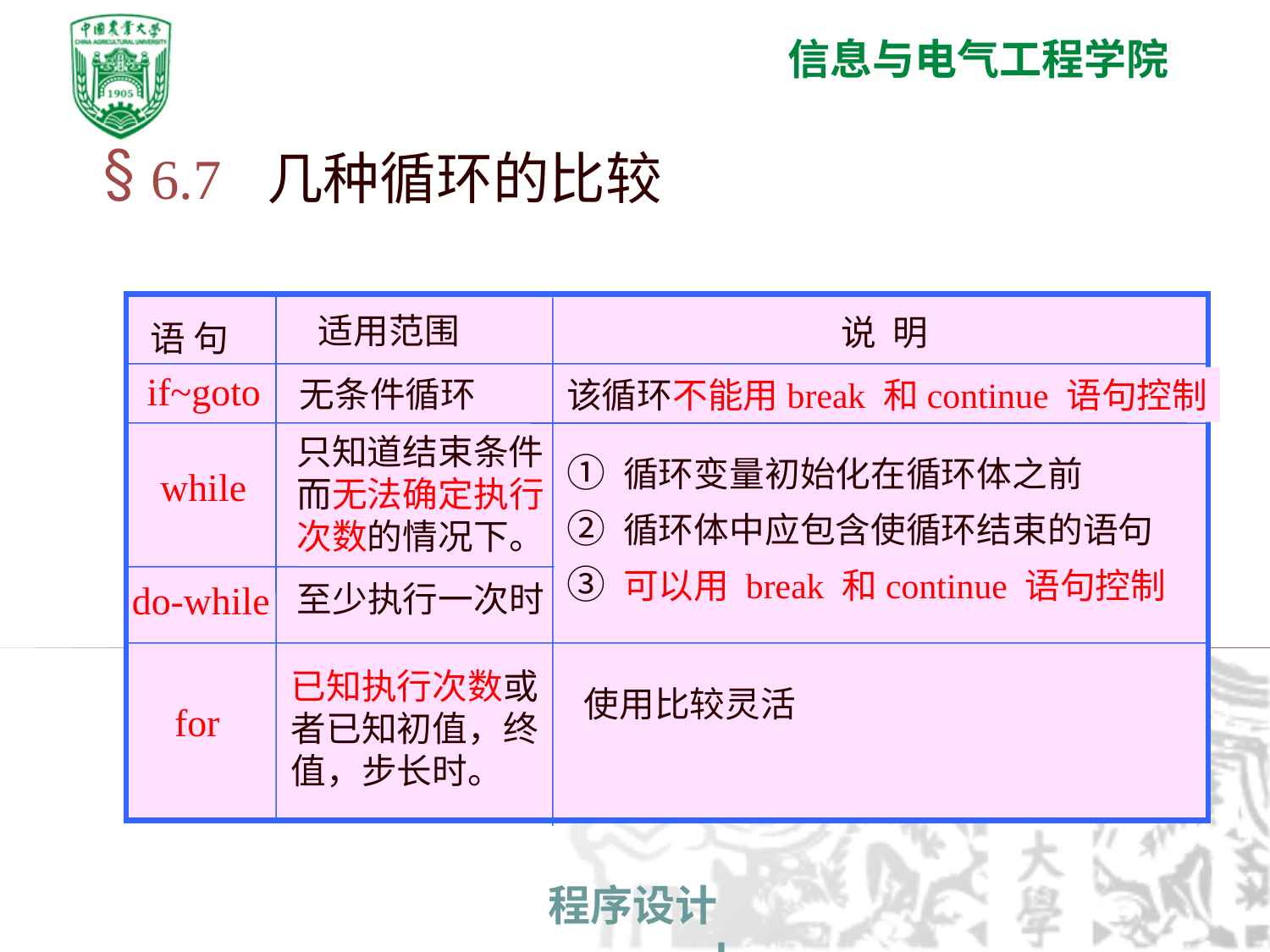

6.7  几种循环的比较

适用范围
说  明
语 句

无条件循环
if~goto
 该循环不能用break 和continue 语句控制

只知道结束条件
而无法确定执行
次数的情况下。
while
① 循环变量初始化在循环体之前
② 循环体中应包含使循环结束的语句
③ 可以用 break 和continue 语句控制

do-while
至少执行一次时

已知执行次数或
者已知初值，终
值，步长时。
使用比较灵活
for